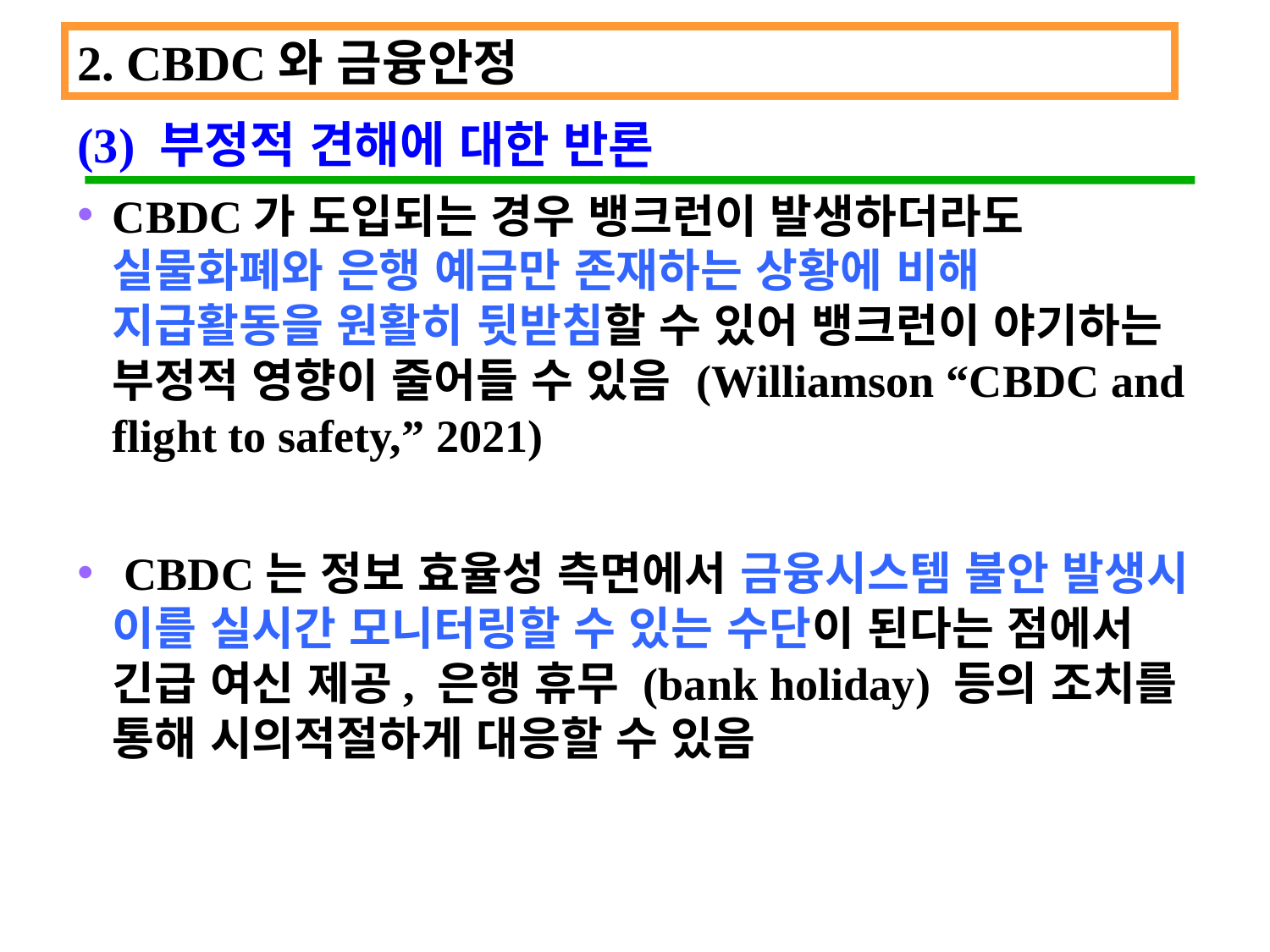

2. CBDC와 금융안정
(3) 부정적 견해에 대한 반론
CBDC가 도입되는 경우 뱅크런이 발생하더라도 실물화폐와 은행 예금만 존재하는 상황에 비해 지급활동을 원활히 뒷받침할 수 있어 뱅크런이 야기하는 부정적 영향이 줄어들 수 있음 (Williamson “CBDC and flight to safety,” 2021)

 CBDC는 정보 효율성 측면에서 금융시스템 불안 발생시 이를 실시간 모니터링할 수 있는 수단이 된다는 점에서 긴급 여신 제공, 은행 휴무 (bank holiday) 등의 조치를 통해 시의적절하게 대응할 수 있음